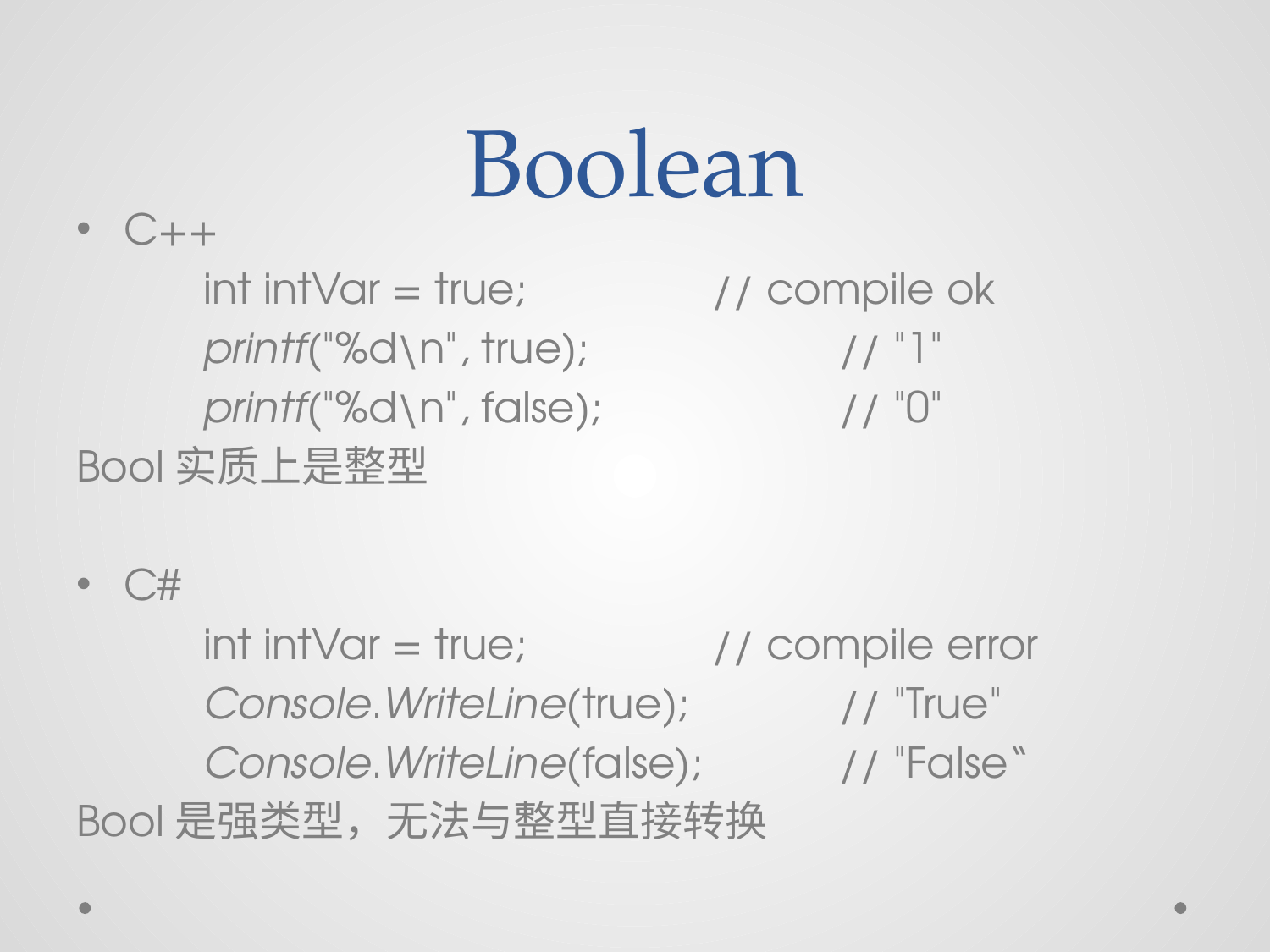

# Boolean
C++
	int intVar = true;		// compile ok
	printf("%d\n", true);		// "1"
	printf("%d\n", false);		// "0"
Bool实质上是整型

C#
	int intVar = true;          	// compile error
	Console.WriteLine(true);    	// "True"
	Console.WriteLine(false);   	// "False“
Bool是强类型，无法与整型直接转换